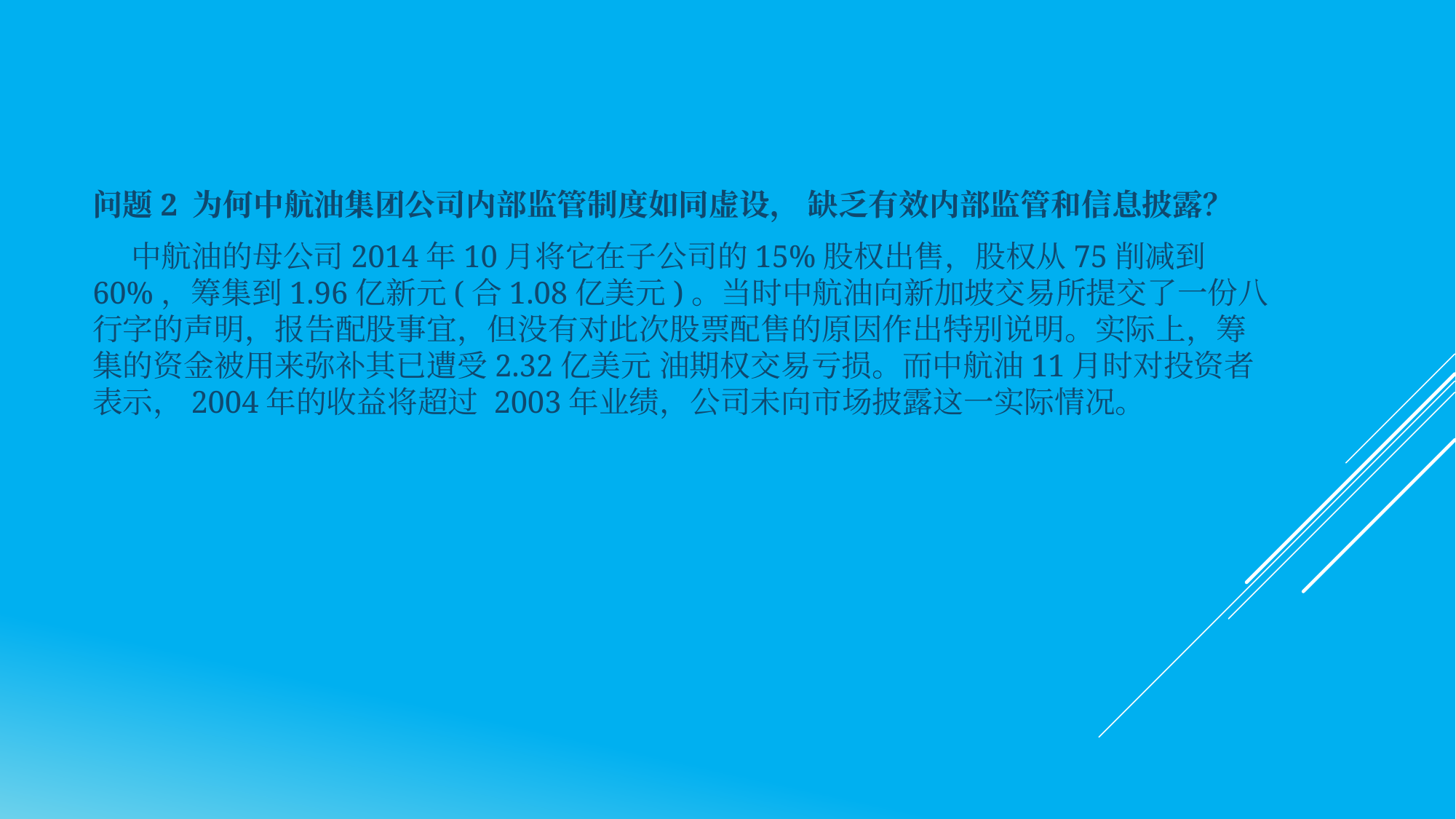

问题2 为何中航油集团公司内部监管制度如同虚设， 缺乏有效内部监管和信息披露？
    中航油的母公司2014年10月将它在子公司的15%股权出售，股权从75削减到60%，筹集到1.96亿新元(合1.08亿美元)。当时中航油向新加坡交易所提交了一份八行字的声明，报告配股事宜，但没有对此次股票配售的原因作出特别说明。实际上，筹集的资金被用来弥补其已遭受2.32亿美元 油期权交易亏损。而中航油11月时对投资者表示，2004年的收益将超过 2003年业绩，公司未向市场披露这一实际情况。